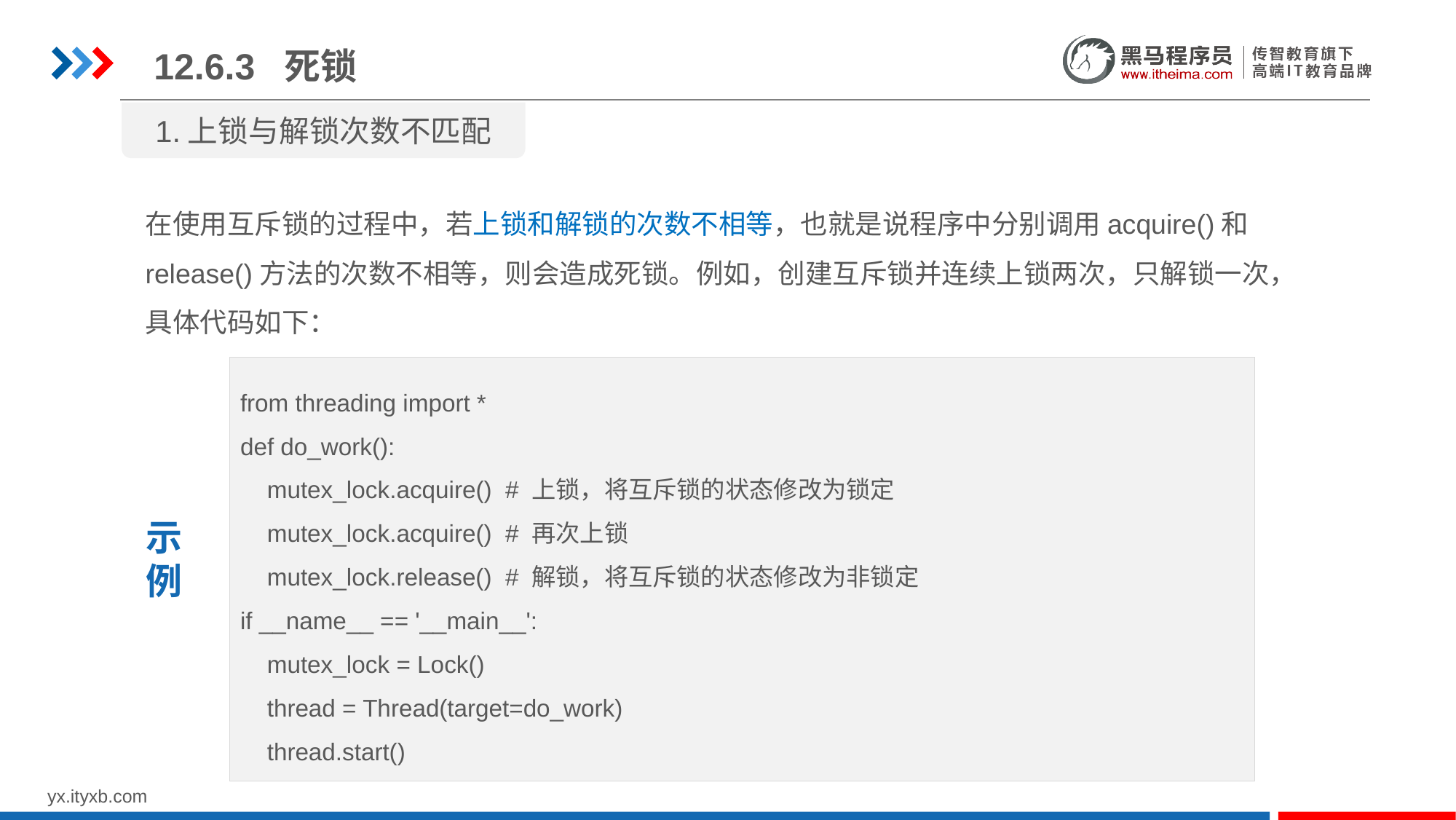

12.6.3  死锁

1.上锁与解锁次数不匹配
在使用互斥锁的过程中，若上锁和解锁的次数不相等，也就是说程序中分别调用acquire()和release()方法的次数不相等，则会造成死锁。例如，创建互斥锁并连续上锁两次，只解锁一次，具体代码如下：
from threading import *
def do_work():
    mutex_lock.acquire()  # 上锁，将互斥锁的状态修改为锁定
    mutex_lock.acquire()  # 再次上锁
    mutex_lock.release()  # 解锁，将互斥锁的状态修改为非锁定
if __name__ == '__main__':
    mutex_lock = Lock()
    thread = Thread(target=do_work)
    thread.start()
示
例